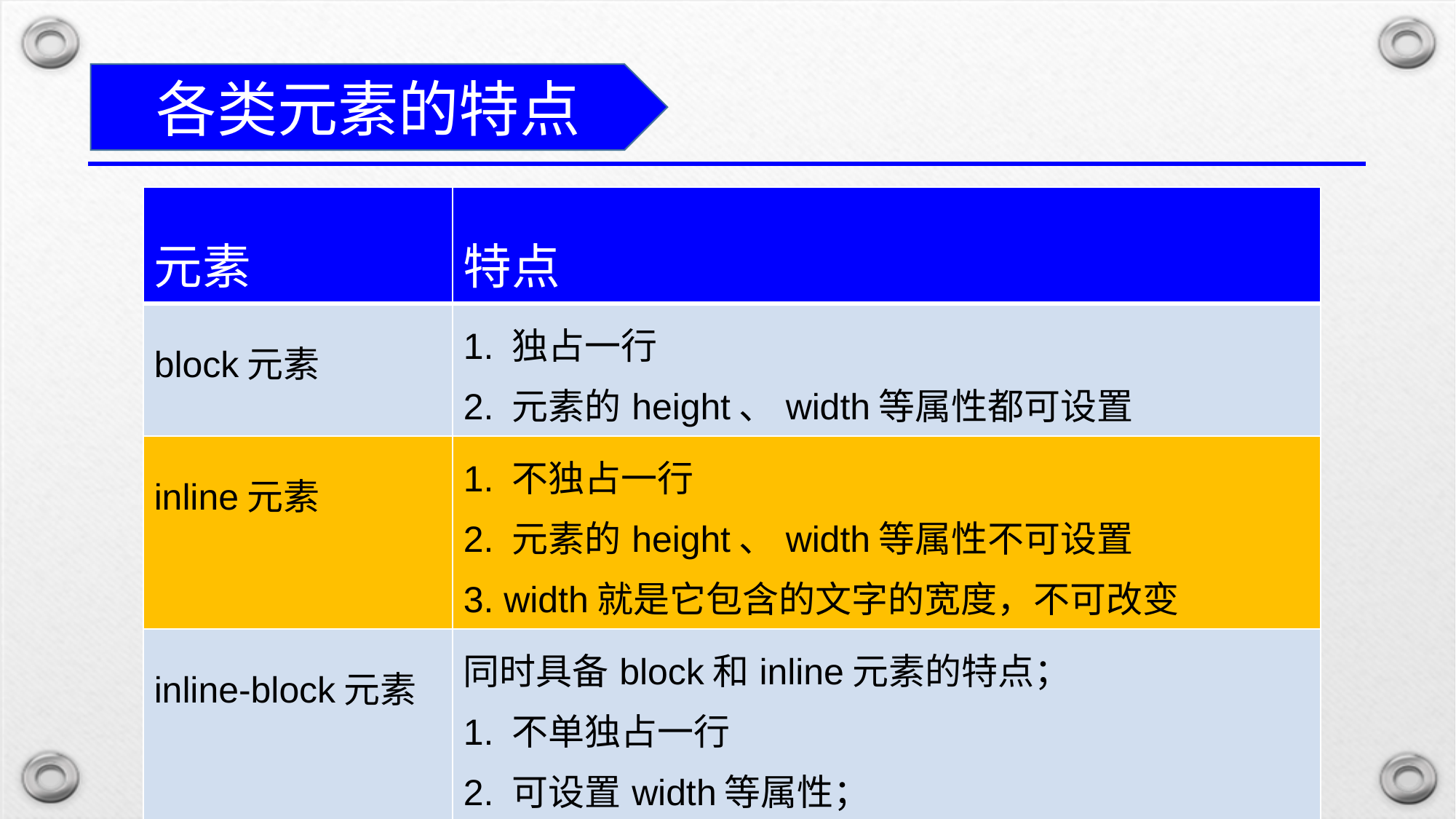

各类元素的特点
| 元素 | 特点 |
| --- | --- |
| block元素 | 1. 独占一行 2. 元素的height、width等属性都可设置 |
| inline元素 | 1. 不独占一行 2. 元素的height、width等属性不可设置 3. width就是它包含的文字的宽度，不可改变 |
| inline-block元素 | 同时具备block和inline元素的特点； 1. 不单独占一行 2. 可设置width等属性； |
2025/10/13
7